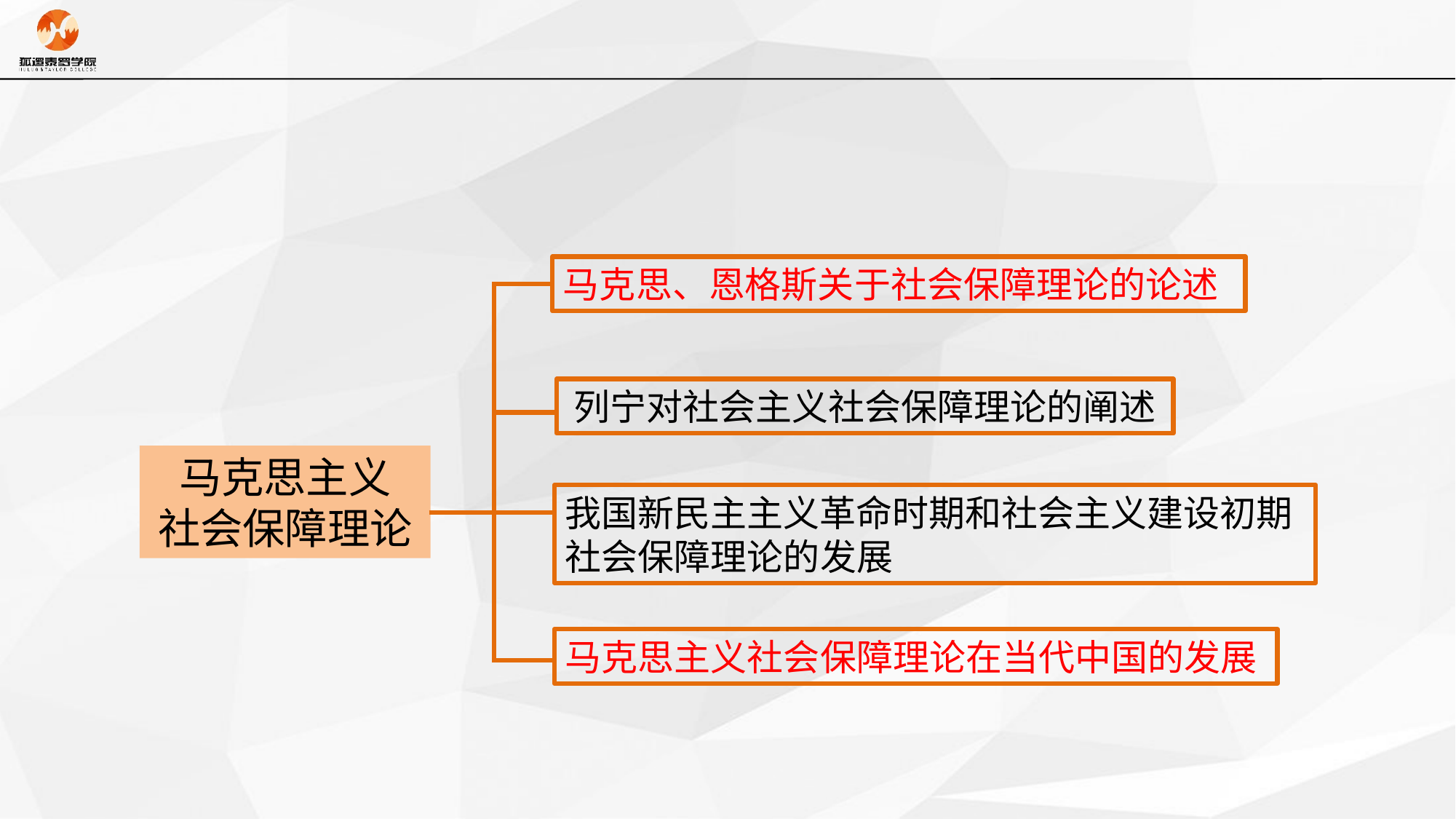

马克思、恩格斯关于社会保障理论的论述
列宁对社会主义社会保障理论的阐述
马克思主义
社会保障理论
我国新民主主义革命时期和社会主义建设初期社会保障理论的发展
马克思主义社会保障理论在当代中国的发展